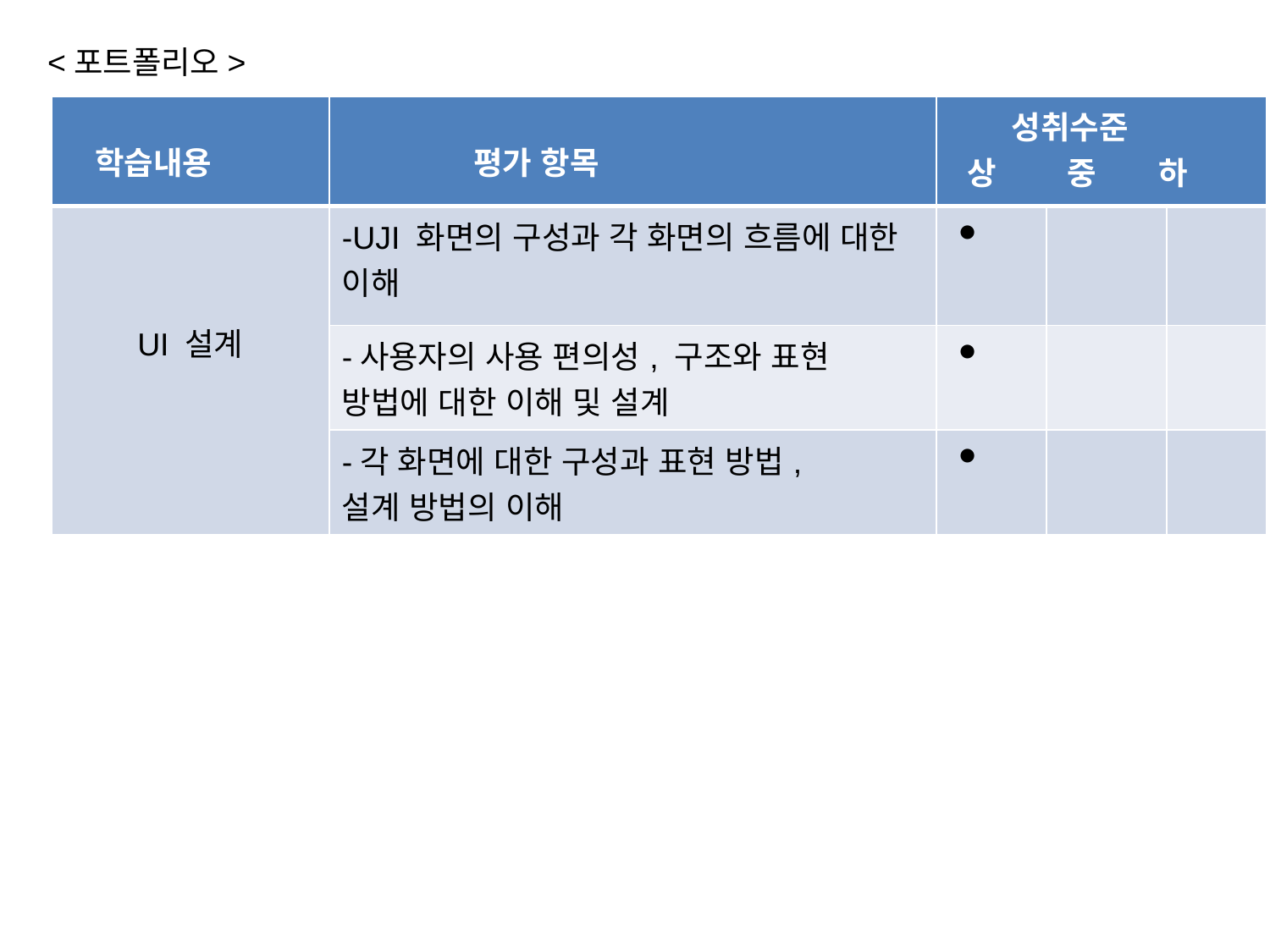

<포트폴리오>
| 학습내용 | 평가 항목 | 성취수준 상 중 하 |  |  |
| --- | --- | --- | --- | --- |
| UI 설계 | -UJI 화면의 구성과 각 화면의 흐름에 대한 이해 | ● |  |  |
|  | -사용자의 사용 편의성, 구조와 표현 방법에 대한 이해 및 설계 | ● |  |  |
|  | -각 화면에 대한 구성과 표현 방법, 설계 방법의 이해 | ● |  |  |